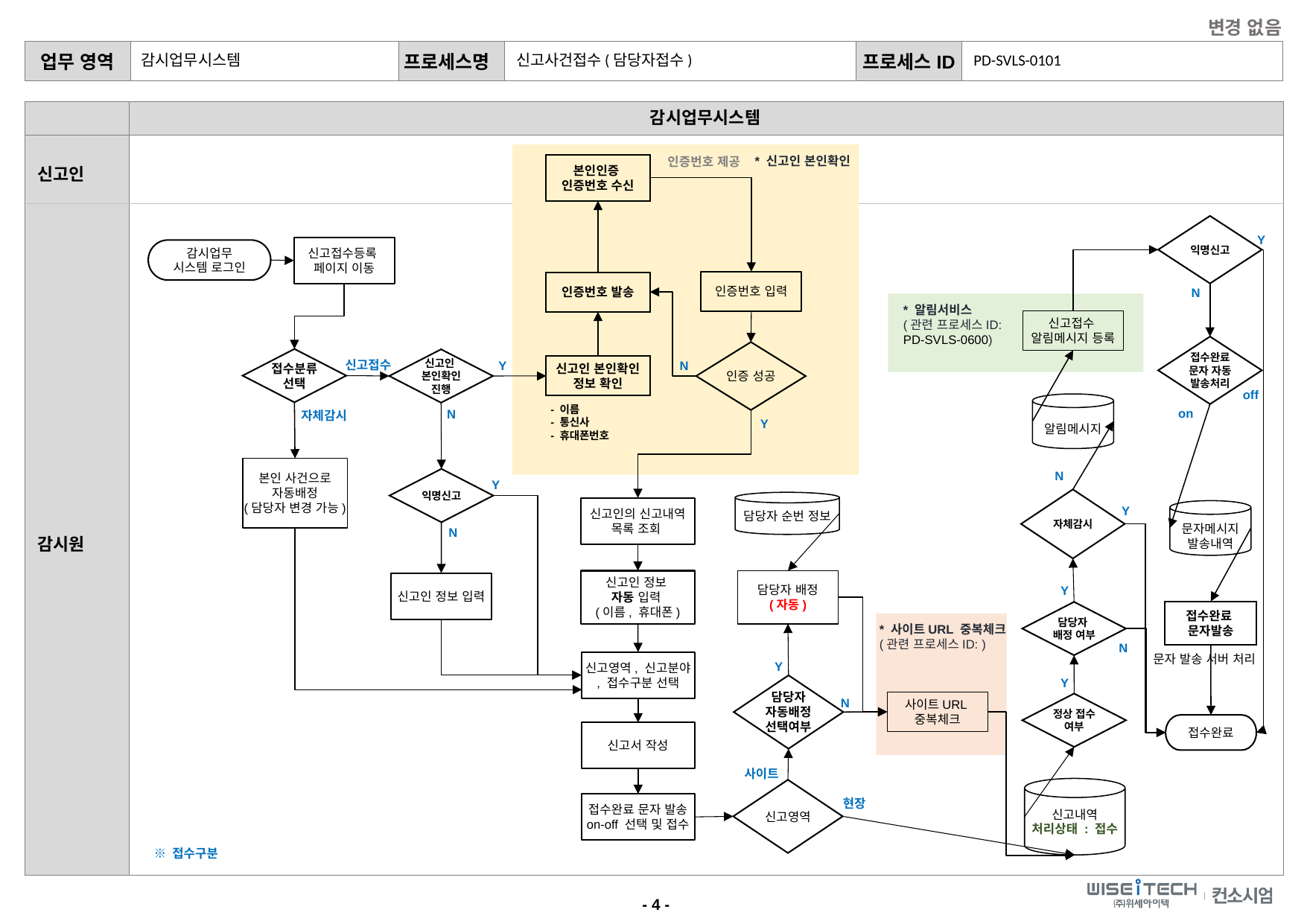

변경 없음
PD-SVLS-0101
감시업무시스템
신고사건접수(담당자접수)
감시업무시스템
신고인

* 신고인 본인확인
인증번호 제공
본인인증
인증번호 수신
감시원
익명신고
Y
N
신고접수등록
페이지 이동
감시업무
시스템 로그인
인증번호 입력
인증번호 발송

* 알림서비스
(관련 프로세스ID:
PD-SVLS-0600)

신고접수
알림메시지 등록
접수완료 문자 자동 발송처리
off
on
인증 성공
N
Y
접수분류
선택
신고접수
자체감시
신고인
본인확인 진행
Y
N
신고인 본인확인 정보 확인
알림메시지
- 이름
- 통신사
- 휴대폰번호
본인 사건으로
자동배정
(담당자 변경 가능)
N
자체감시
Y
익명신고
Y
N
담당자 순번 정보
신고인의 신고내역 목록 조회
문자메시지
발송내역
Y
담당자
배정 여부
N
신고인 정보
자동 입력
(이름, 휴대폰)
담당자 배정
(자동)
신고인 정보 입력
접수완료
문자발송

* 사이트URL 중복체크
(관련 프로세스ID: )
문자 발송 서버 처리
신고영역, 신고분야
, 접수구분 선택
Y
Y
정상 접수
여부
담당자
자동배정 선택여부
N

사이트URL
중복체크
접수완료
신고서 작성
사이트
신고내역
처리상태 : 접수
신고영역
현장
접수완료 문자 발송 on-off 선택 및 접수
※ 접수구분